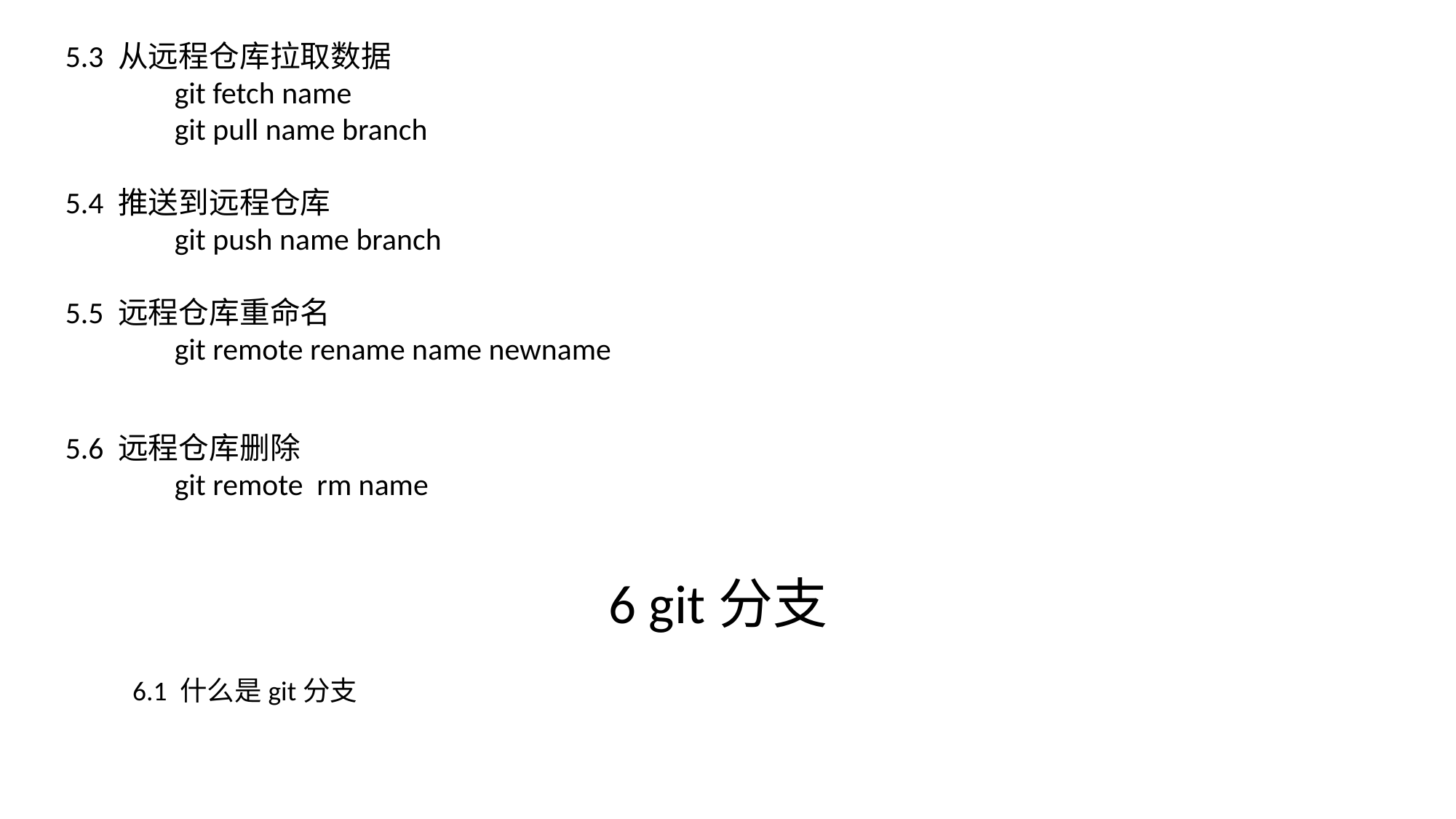

5.3 从远程仓库拉取数据
	git fetch name
	git pull name branch
5.4 推送到远程仓库
	git push name branch
5.5 远程仓库重命名
	git remote rename name newname
5.6 远程仓库删除
	git remote  rm name
6 git分支
6.1 什么是git分支